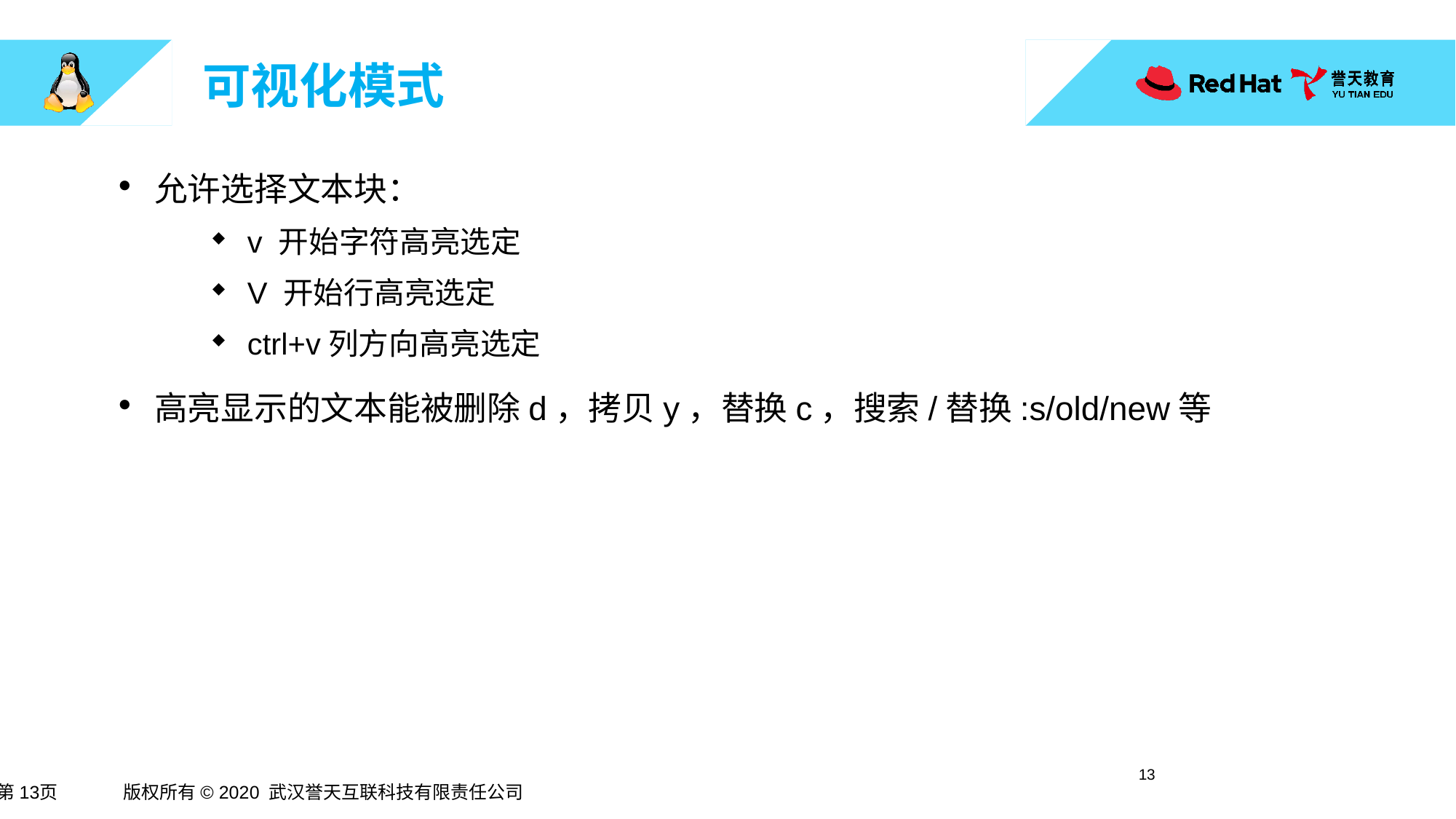

# 可视化模式
允许选择文本块：
v 开始字符高亮选定
V 开始行高亮选定
ctrl+v列方向高亮选定
高亮显示的文本能被删除d，拷贝y，替换c，搜索/替换:s/old/new等
13